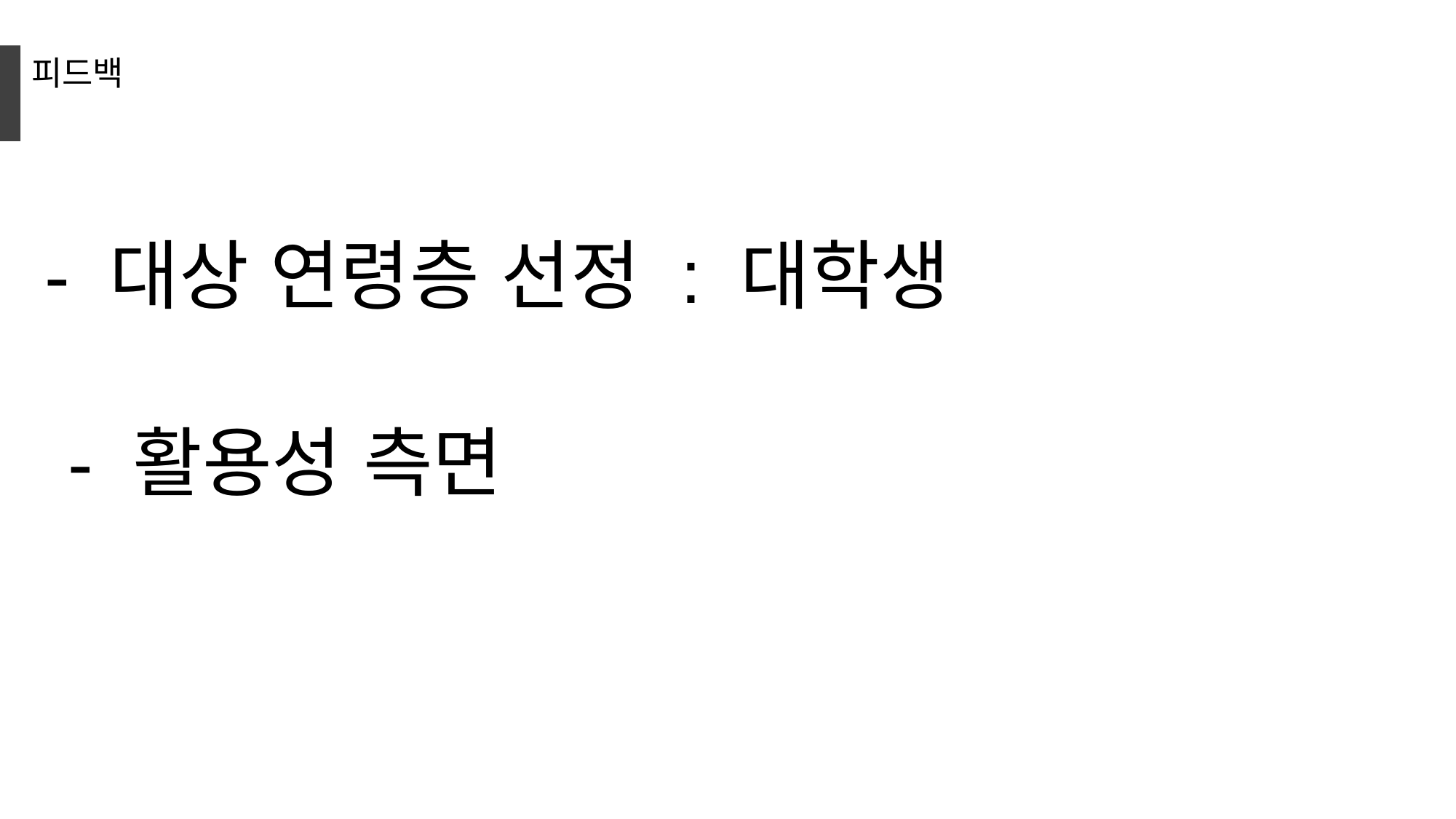

피드백

- 대상 연령층 선정 : 대학생
- 활용성 측면